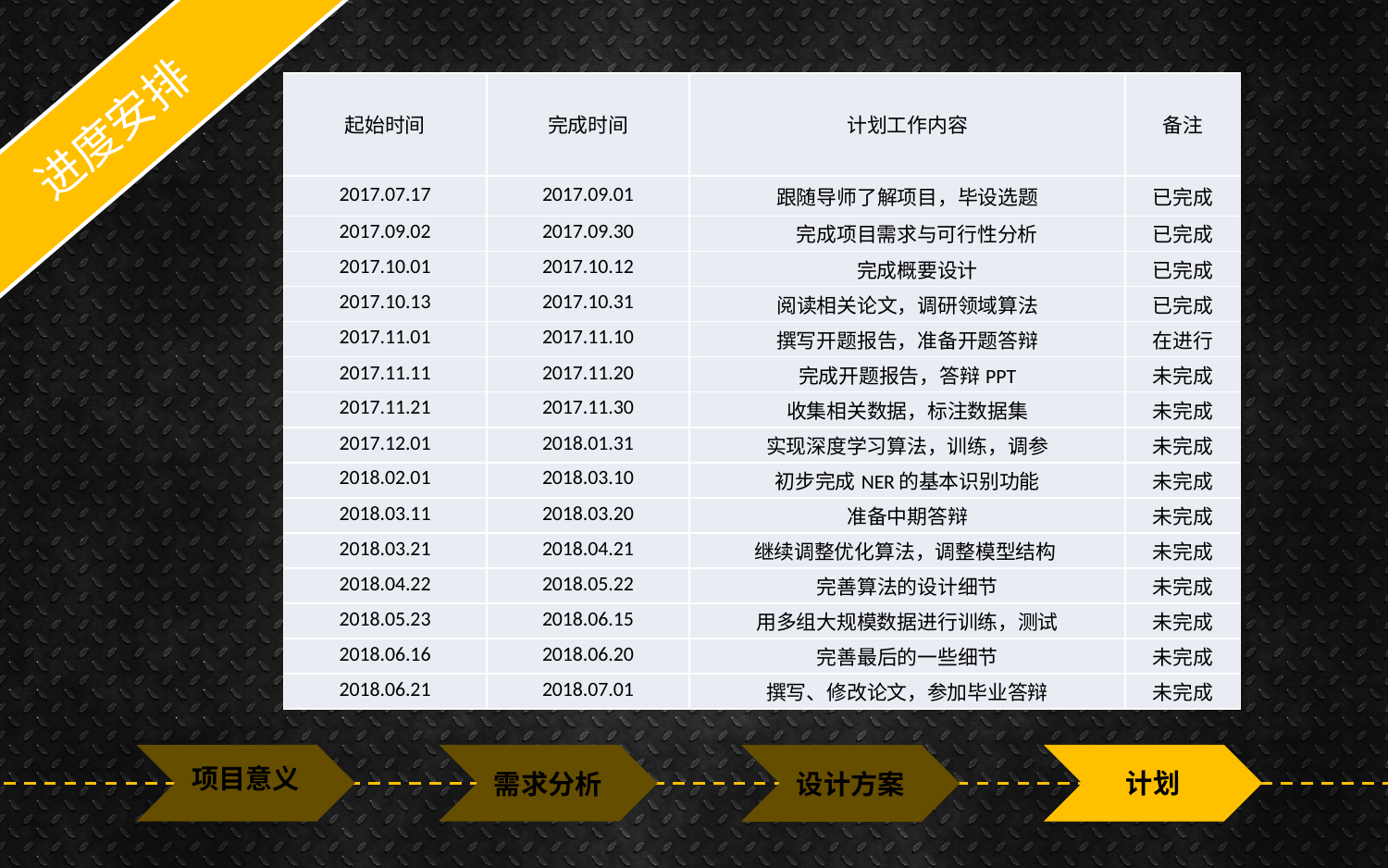

| 起始时间 | 完成时间 | 计划工作内容 | 备注 |
| --- | --- | --- | --- |
| 2017.07.17 | 2017.09.01 | 跟随导师了解项目，毕设选题 | 已完成 |
| 2017.09.02 | 2017.09.30 | 完成项目需求与可行性分析 | 已完成 |
| 2017.10.01 | 2017.10.12 | 完成概要设计 | 已完成 |
| 2017.10.13 | 2017.10.31 | 阅读相关论文，调研领域算法 | 已完成 |
| 2017.11.01 | 2017.11.10 | 撰写开题报告，准备开题答辩 | 在进行 |
| 2017.11.11 | 2017.11.20 | 完成开题报告，答辩PPT | 未完成 |
| 2017.11.21 | 2017.11.30 | 收集相关数据，标注数据集 | 未完成 |
| 2017.12.01 | 2018.01.31 | 实现深度学习算法，训练，调参 | 未完成 |
| 2018.02.01 | 2018.03.10 | 初步完成NER的基本识别功能 | 未完成 |
| 2018.03.11 | 2018.03.20 | 准备中期答辩 | 未完成 |
| 2018.03.21 | 2018.04.21 | 继续调整优化算法，调整模型结构 | 未完成 |
| 2018.04.22 | 2018.05.22 | 完善算法的设计细节 | 未完成 |
| 2018.05.23 | 2018.06.15 | 用多组大规模数据进行训练，测试 | 未完成 |
| 2018.06.16 | 2018.06.20 | 完善最后的一些细节 | 未完成 |
| 2018.06.21 | 2018.07.01 | 撰写、修改论文，参加毕业答辩 | 未完成 |
进度安排

项目意义
计划
需求分析
设计方案